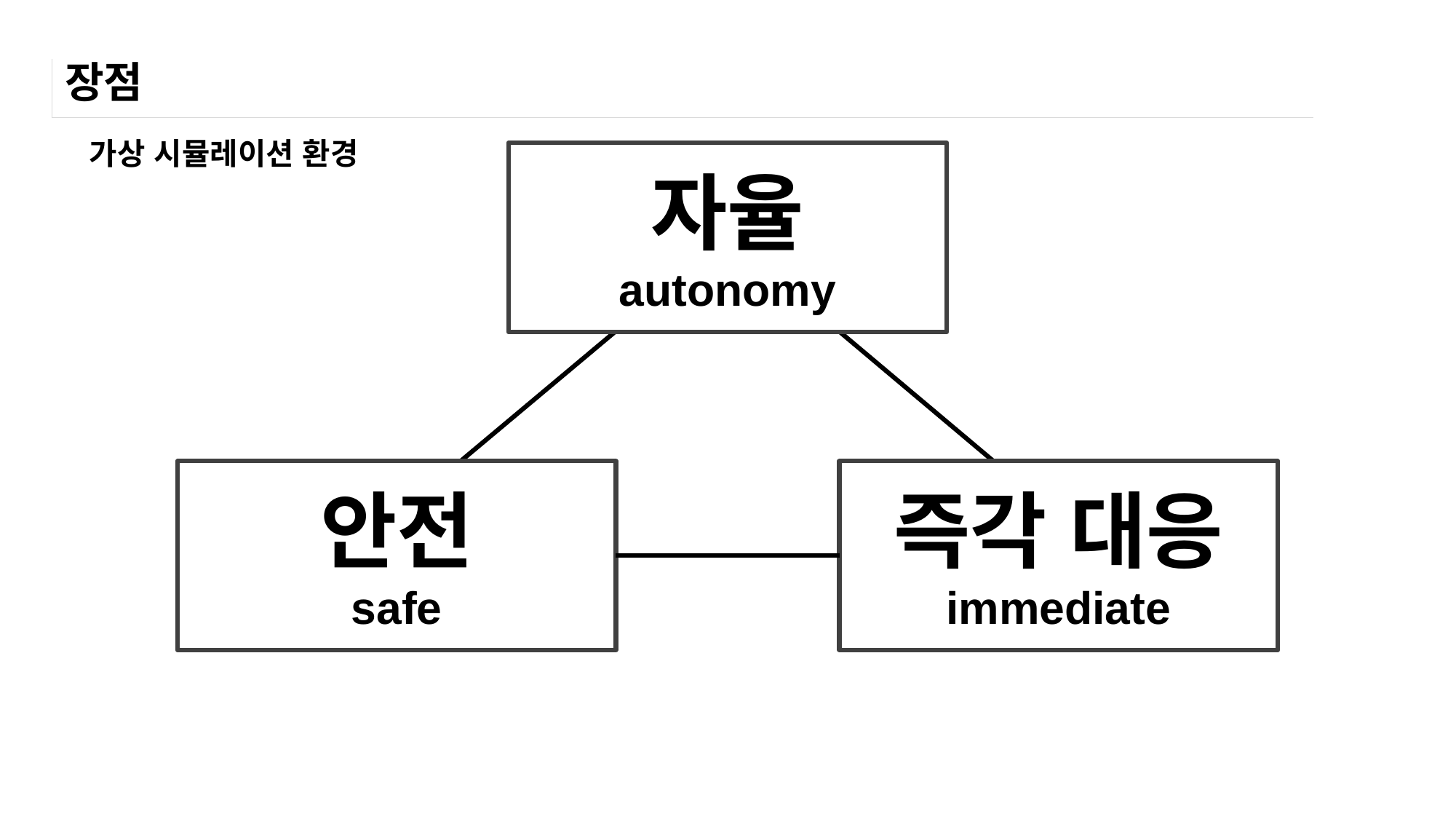

# 장점
가상 시뮬레이션 환경
자율
autonomy
안전
safe
즉각 대응
immediate